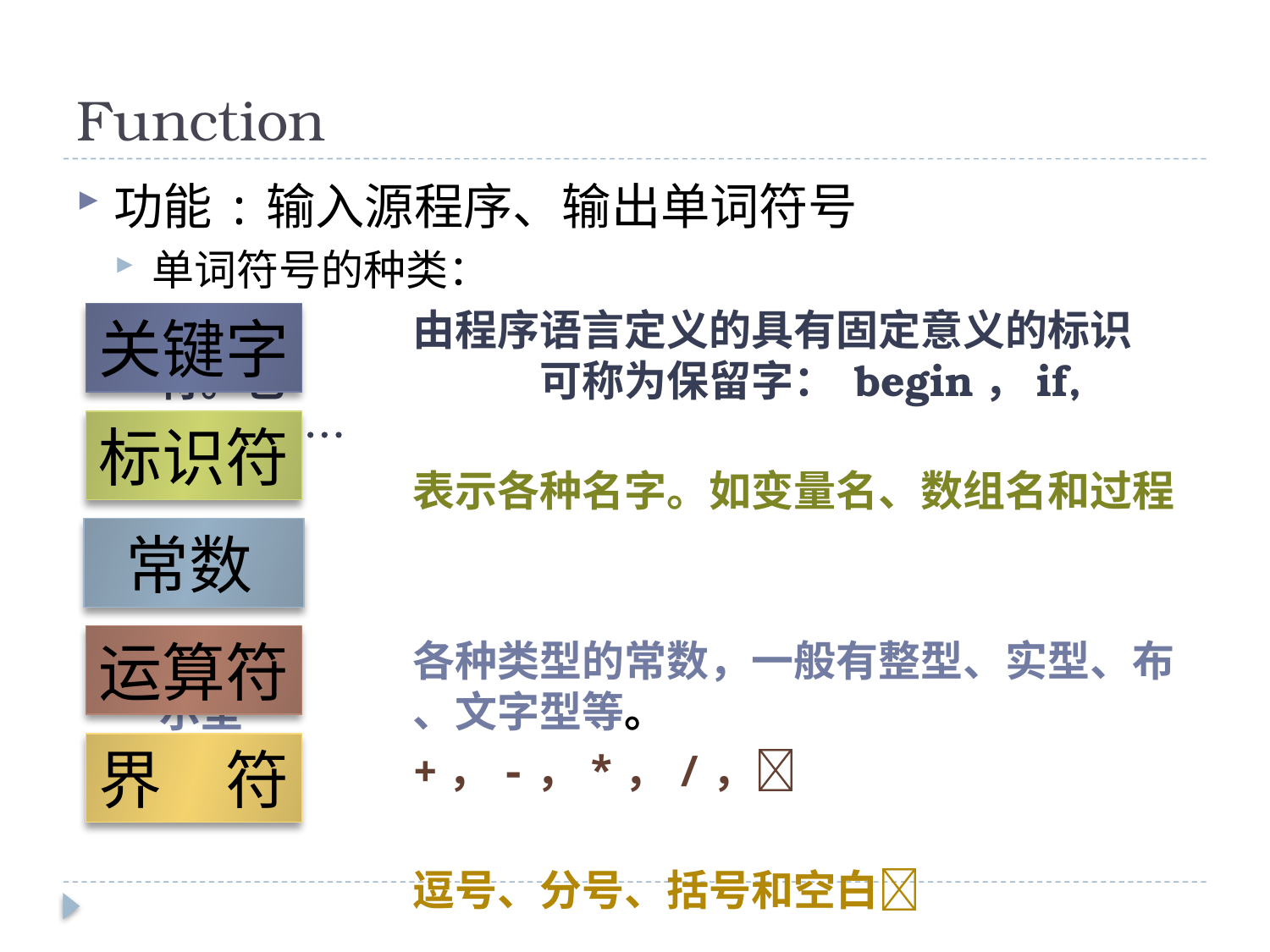

# Function
功能:输入源程序、输出单词符号
单词符号的种类：
		由程序语言定义的具有固定意义的标识符。也		可称为保留字： begin，if, while, …
		表示各种名字。如变量名、数组名和过程名

		各种类型的常数，一般有整型、实型、布尔型		、文字型等。
		+，-，*，/，…

		逗号、分号、括号和空白…
关键字
标识符
 常数
运算符
界	符